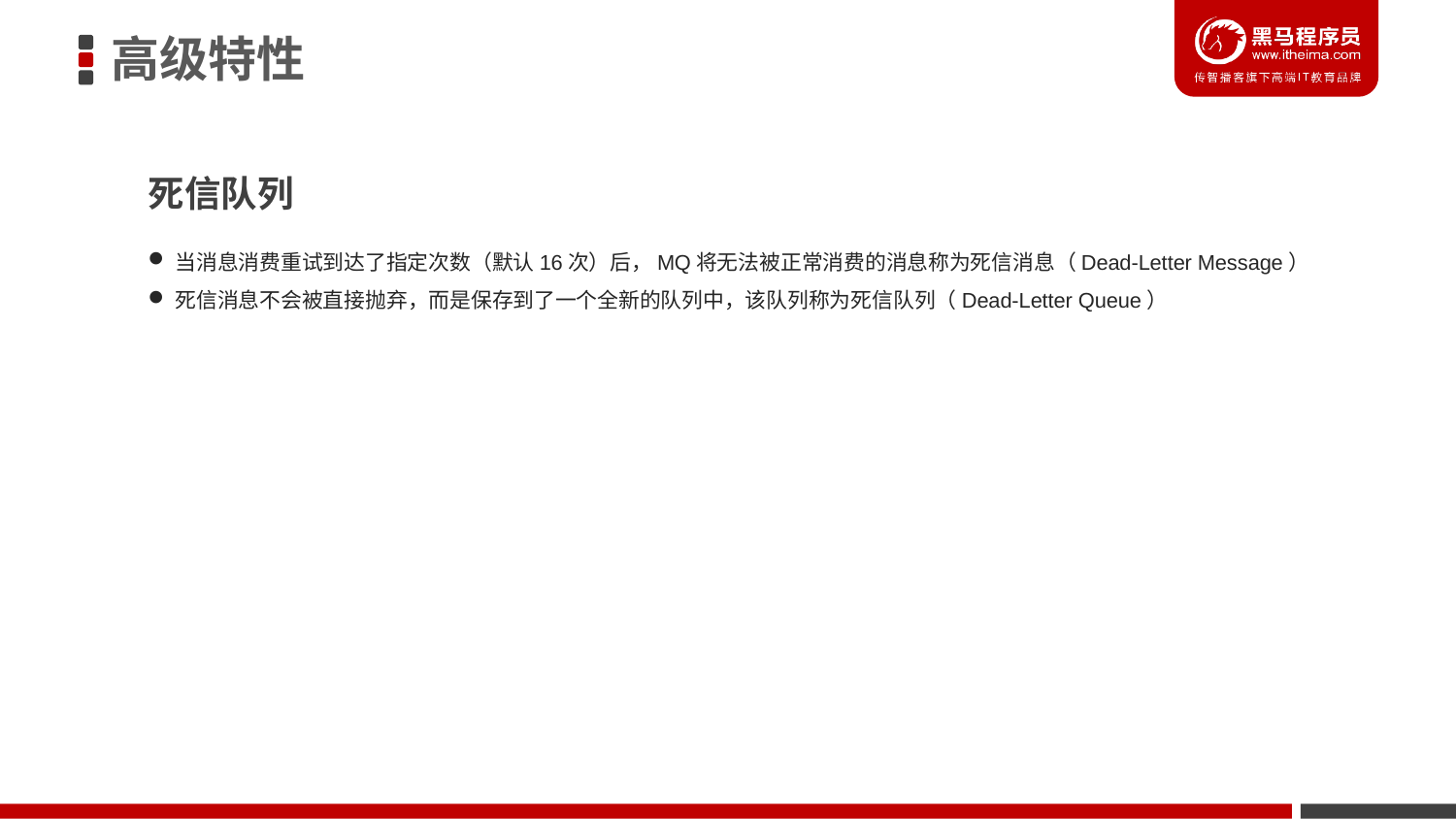

高级特性
死信队列
当消息消费重试到达了指定次数（默认16次）后，MQ将无法被正常消费的消息称为死信消息（Dead-Letter Message）
死信消息不会被直接抛弃，而是保存到了一个全新的队列中，该队列称为死信队列（Dead-Letter Queue）